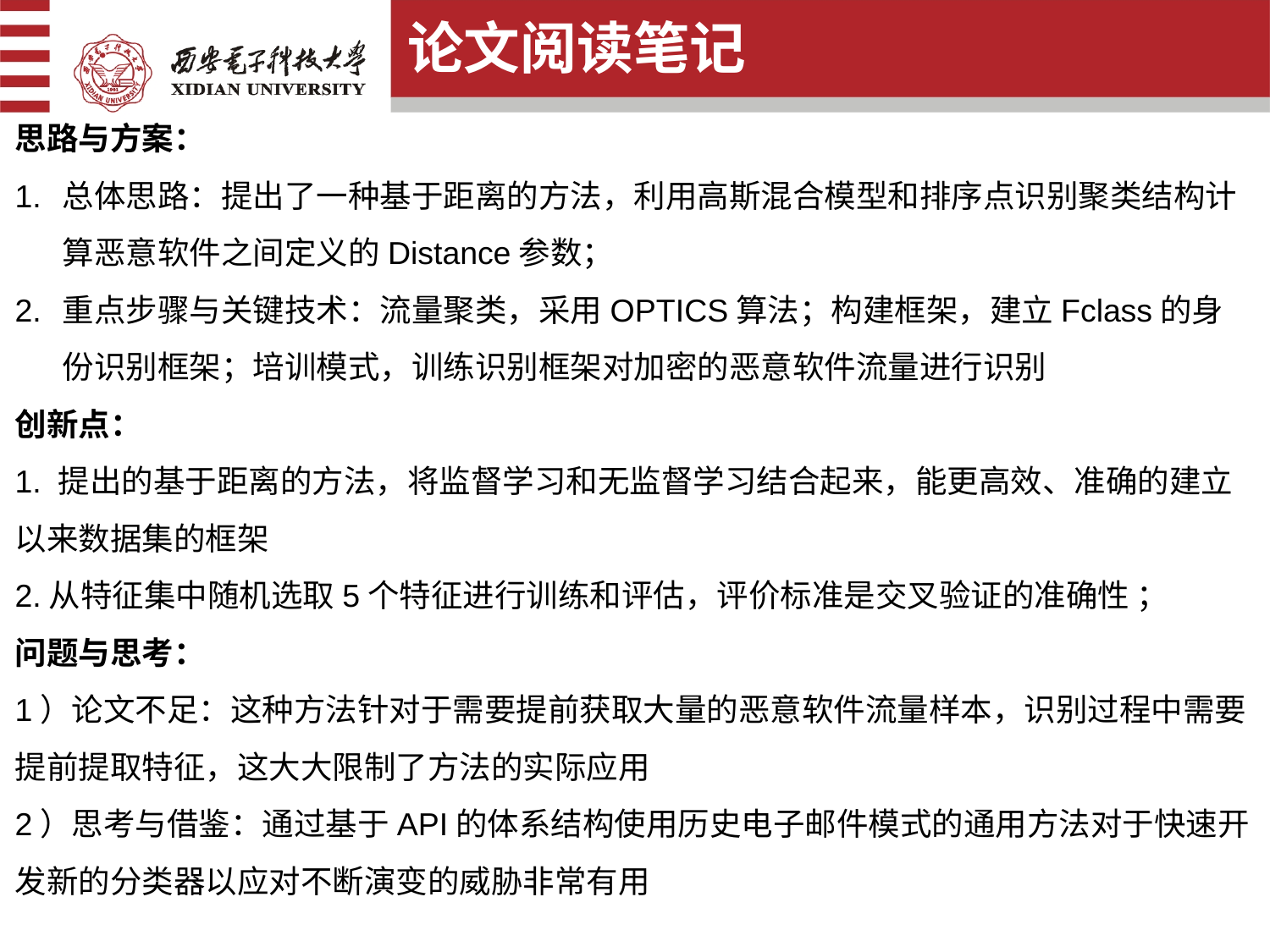

论文阅读笔记
思路与方案：
总体思路：提出了一种基于距离的方法，利用高斯混合模型和排序点识别聚类结构计算恶意软件之间定义的Distance参数；
重点步骤与关键技术：流量聚类，采用OPTICS算法；构建框架，建立Fclass的身份识别框架；培训模式，训练识别框架对加密的恶意软件流量进行识别
创新点：
1. 提出的基于距离的方法，将监督学习和无监督学习结合起来，能更高效、准确的建立以来数据集的框架
2.从特征集中随机选取5个特征进行训练和评估，评价标准是交叉验证的准确性 ；
问题与思考：
1）论文不足：这种方法针对于需要提前获取大量的恶意软件流量样本，识别过程中需要提前提取特征，这大大限制了方法的实际应用
2）思考与借鉴：通过基于API的体系结构使用历史电子邮件模式的通用方法对于快速开发新的分类器以应对不断演变的威胁非常有用